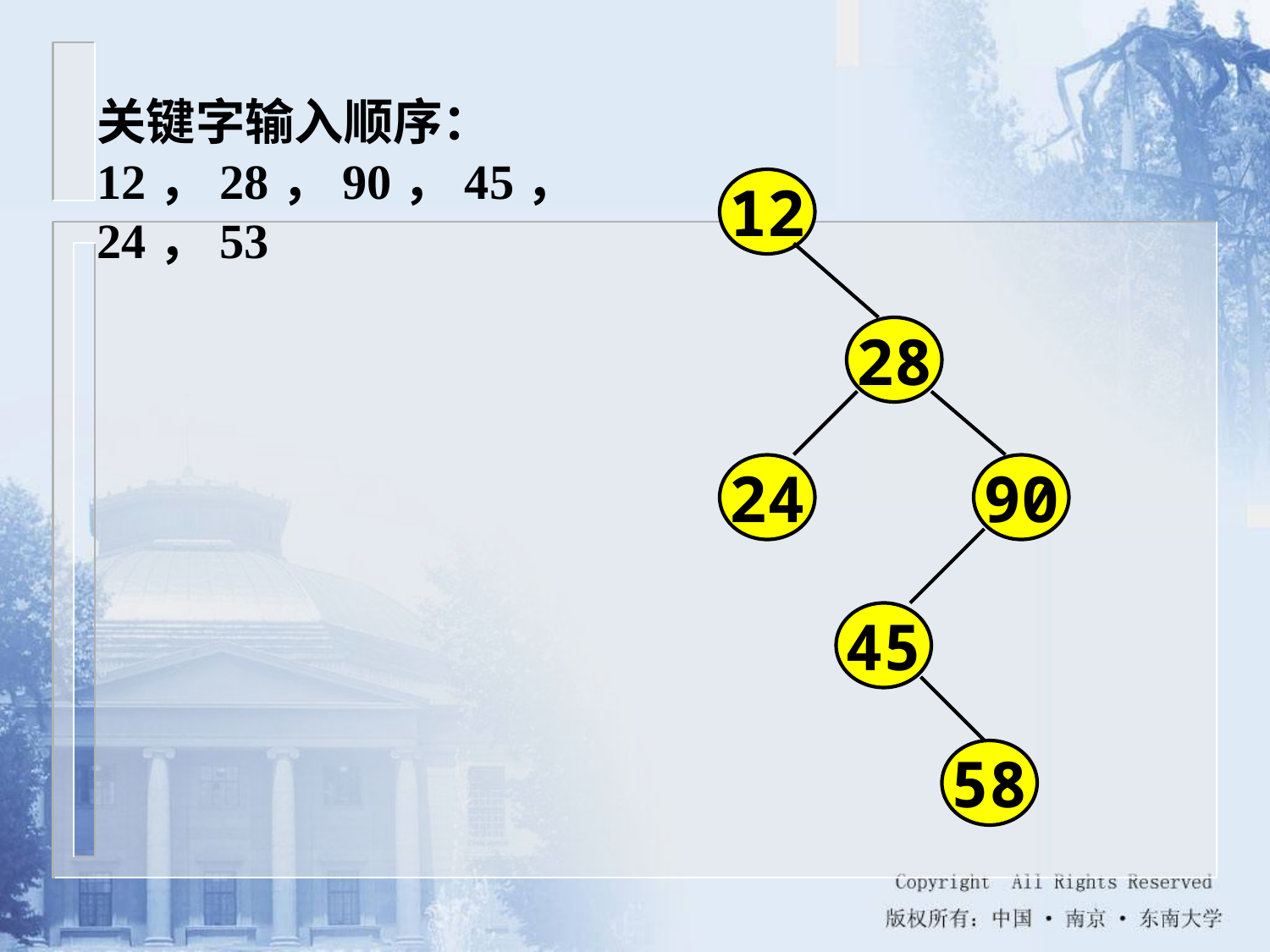

关键字输入顺序：
12，28，90，45，
24，53
12

28

24
90

45

58